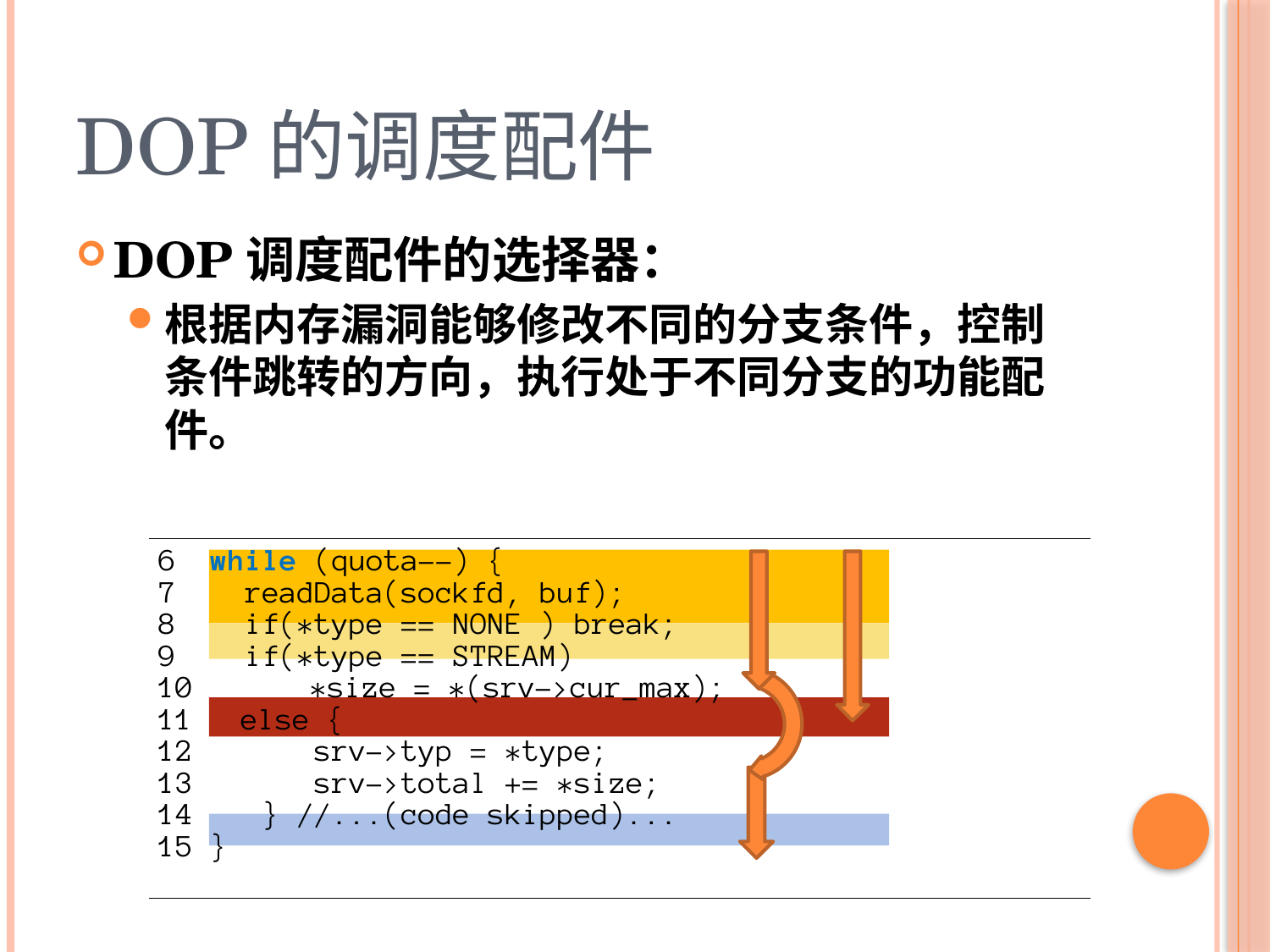

# DOP的调度配件
DOP调度配件的选择器：
根据内存漏洞能够修改不同的分支条件，控制条件跳转的方向，执行处于不同分支的功能配件。
| 6 while (quota--) { 7 readData(sockfd, buf); 8 if(\*type == NONE ) break; 9 if(\*type == STREAM) \*size = \*(srv->cur\_max); else { 12 srv->typ = \*type; 13 srv->total += \*size; 14 } //...(code skipped)... 15 } |
| --- |